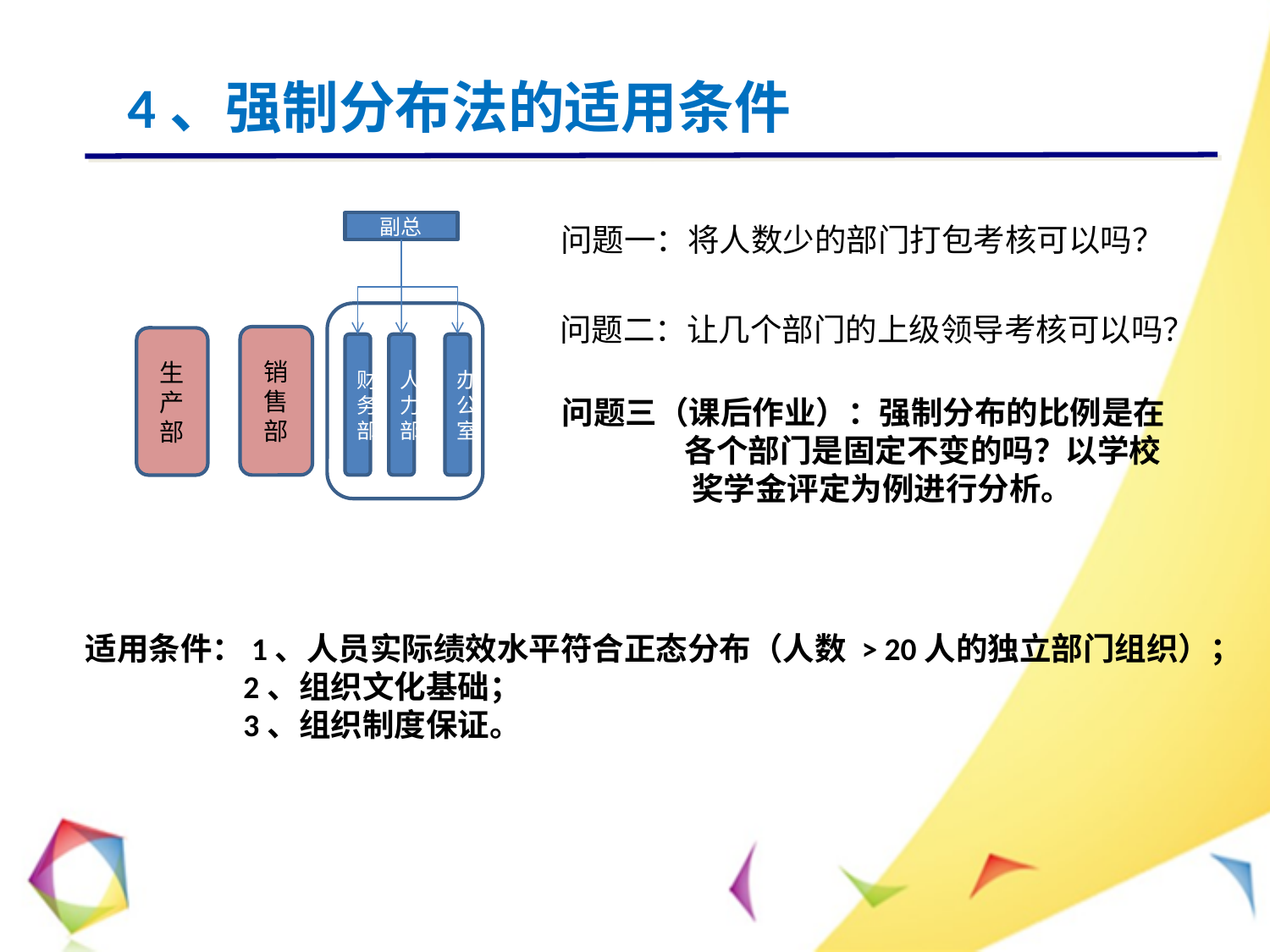

4、强制分布法的适用条件

副总
问题一：将人数少的部门打包考核可以吗？

问题二：让几个部门的上级领导考核可以吗？

销售部
生产部
财务部
人力部
办公室
问题三（课后作业）：强制分布的比例是在
                各个部门是固定不变的吗？以学校
                 奖学金评定为例进行分析。
适用条件：1、人员实际绩效水平符合正态分布（人数 > 20人的独立部门组织）；
                      2、组织文化基础；
                      3、组织制度保证。